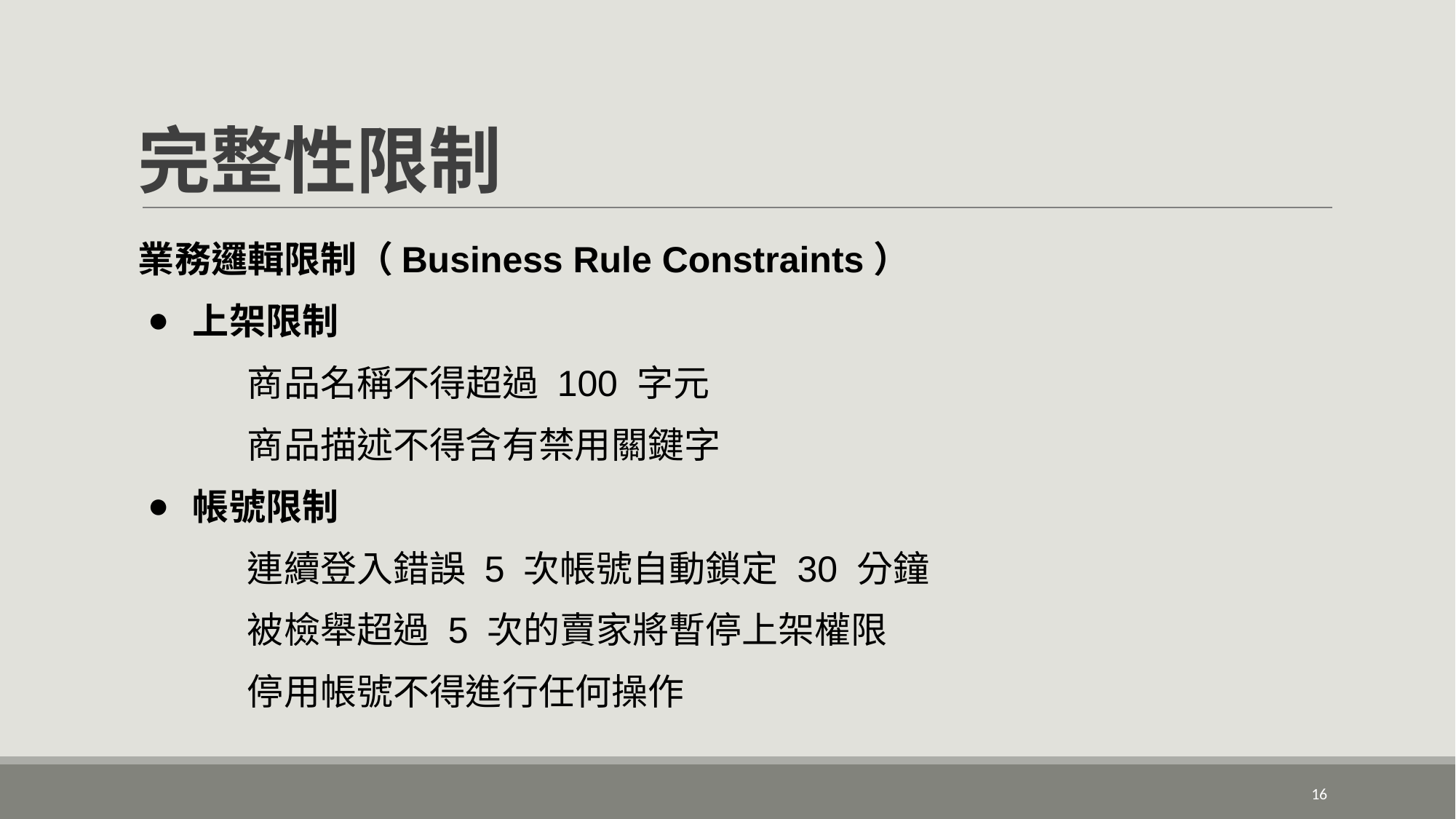

# 完整性限制
業務邏輯限制（Business Rule Constraints）
上架限制
商品名稱不得超過 100 字元
商品描述不得含有禁用關鍵字
帳號限制
連續登入錯誤 5 次帳號自動鎖定 30 分鐘
被檢舉超過 5 次的賣家將暫停上架權限
停用帳號不得進行任何操作

16